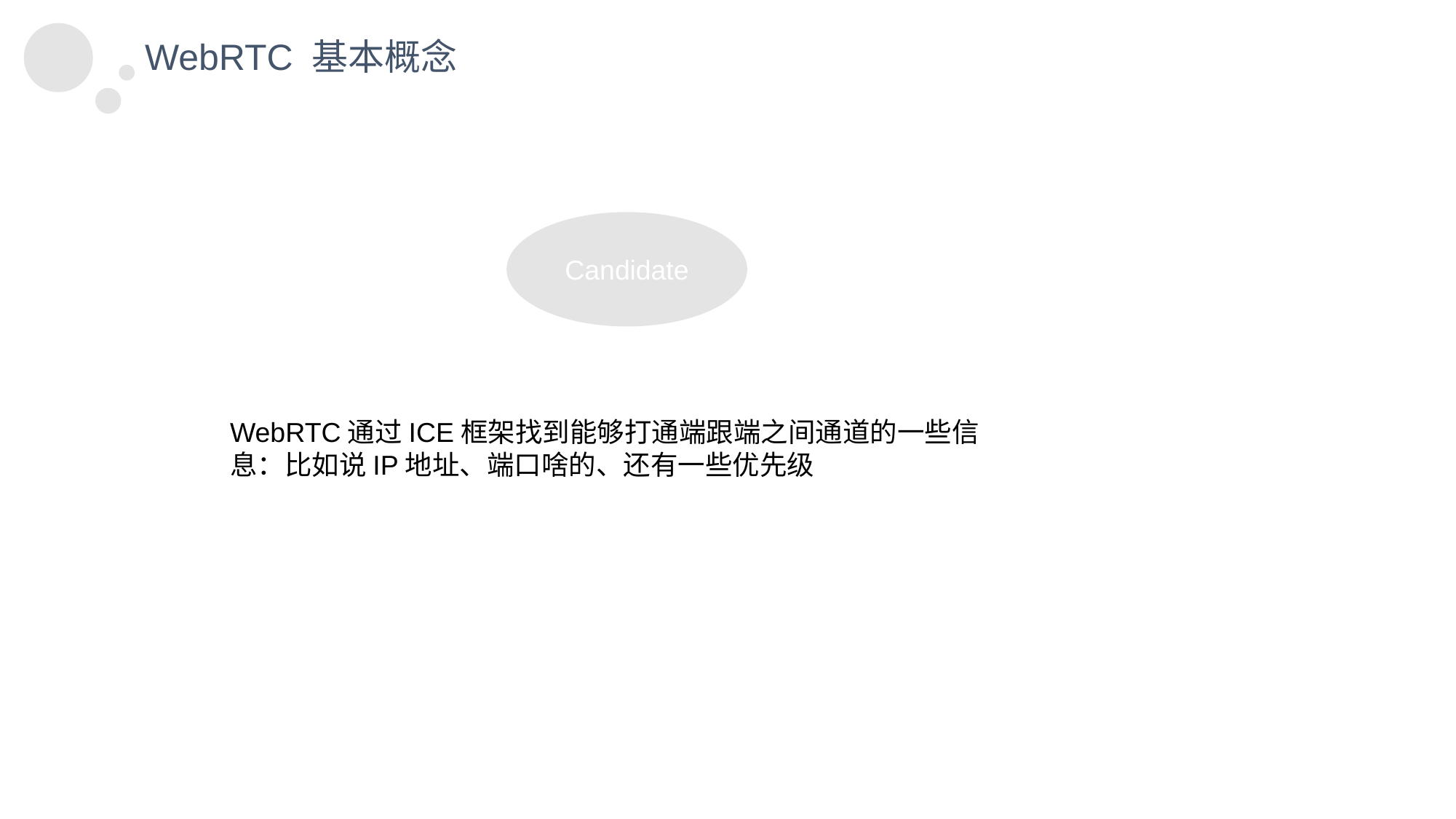

WebRTC 基本概念
Candidate
WebRTC通过ICE框架找到能够打通端跟端之间通道的一些信息：比如说IP地址、端口啥的、还有一些优先级